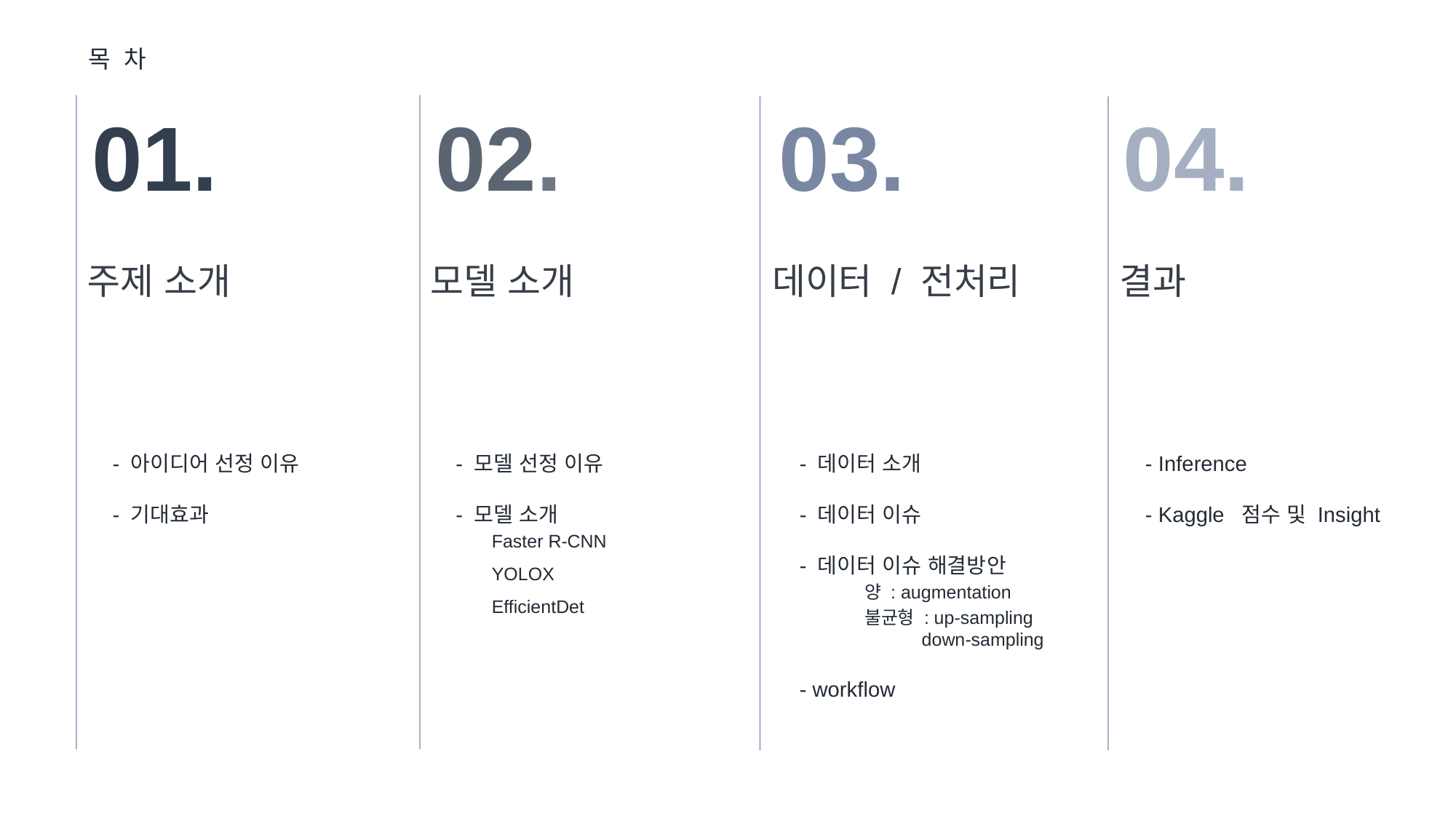

목  차
01.
02.
03.
04.
결과
주제 소개
모델 소개
데이터 / 전처리
- Inference

- Kaggle  점수 및 Insight
- 모델 선정 이유

- 모델 소개
      Faster R-CNN

      YOLOX

      EfficientDet

- 데이터 소개

- 데이터 이슈

- 데이터 이슈 해결방안
          양 : augmentation
          불균형 : up-sampling
                        down-sampling

- workflow

- 아이디어 선정 이유

- 기대효과